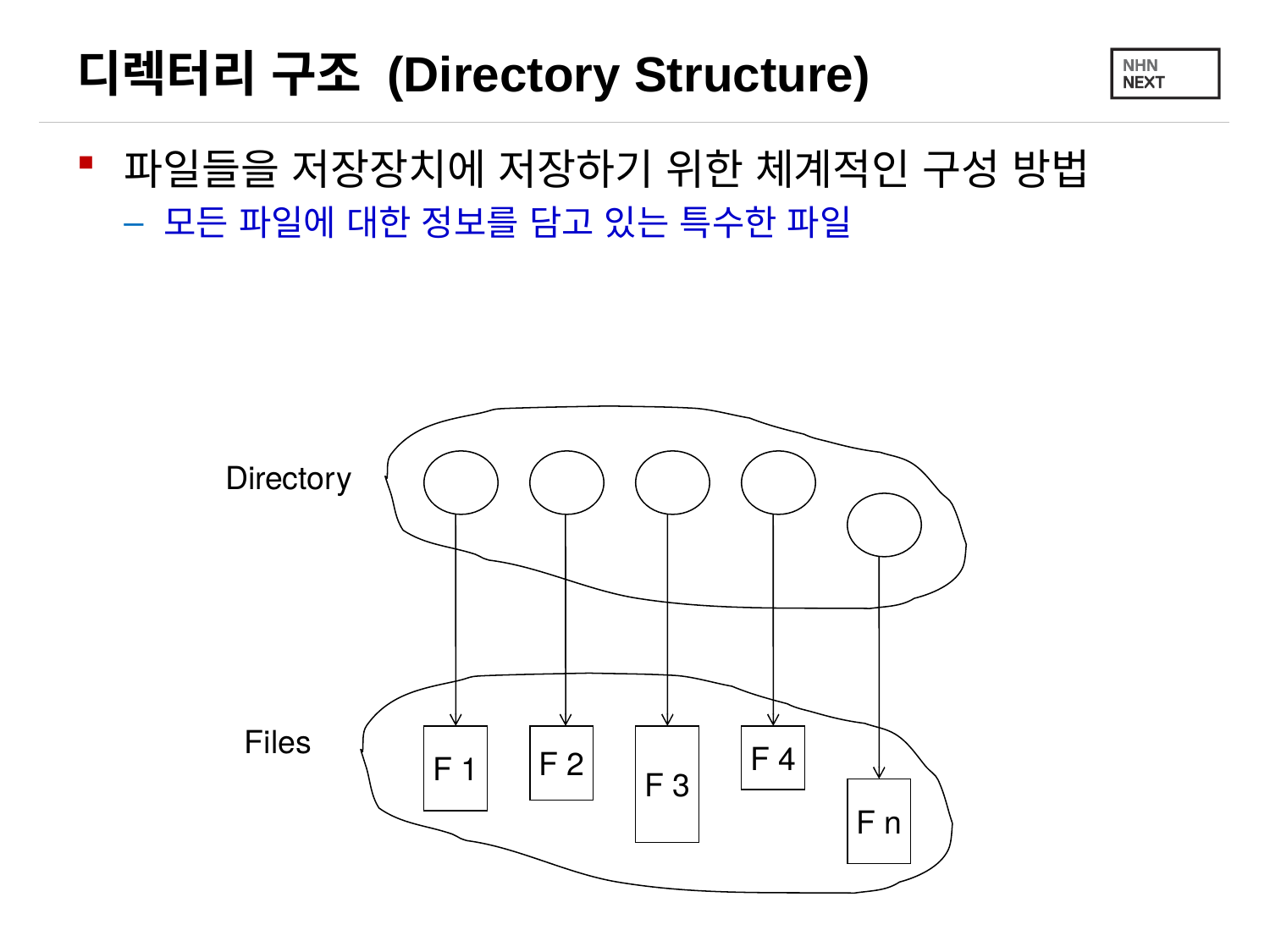

# 디렉터리 구조 (Directory Structure)
파일들을 저장장치에 저장하기 위한 체계적인 구성 방법
모든 파일에 대한 정보를 담고 있는 특수한 파일

Directory

Files
F 1
F 2
F 3
F 4
F n